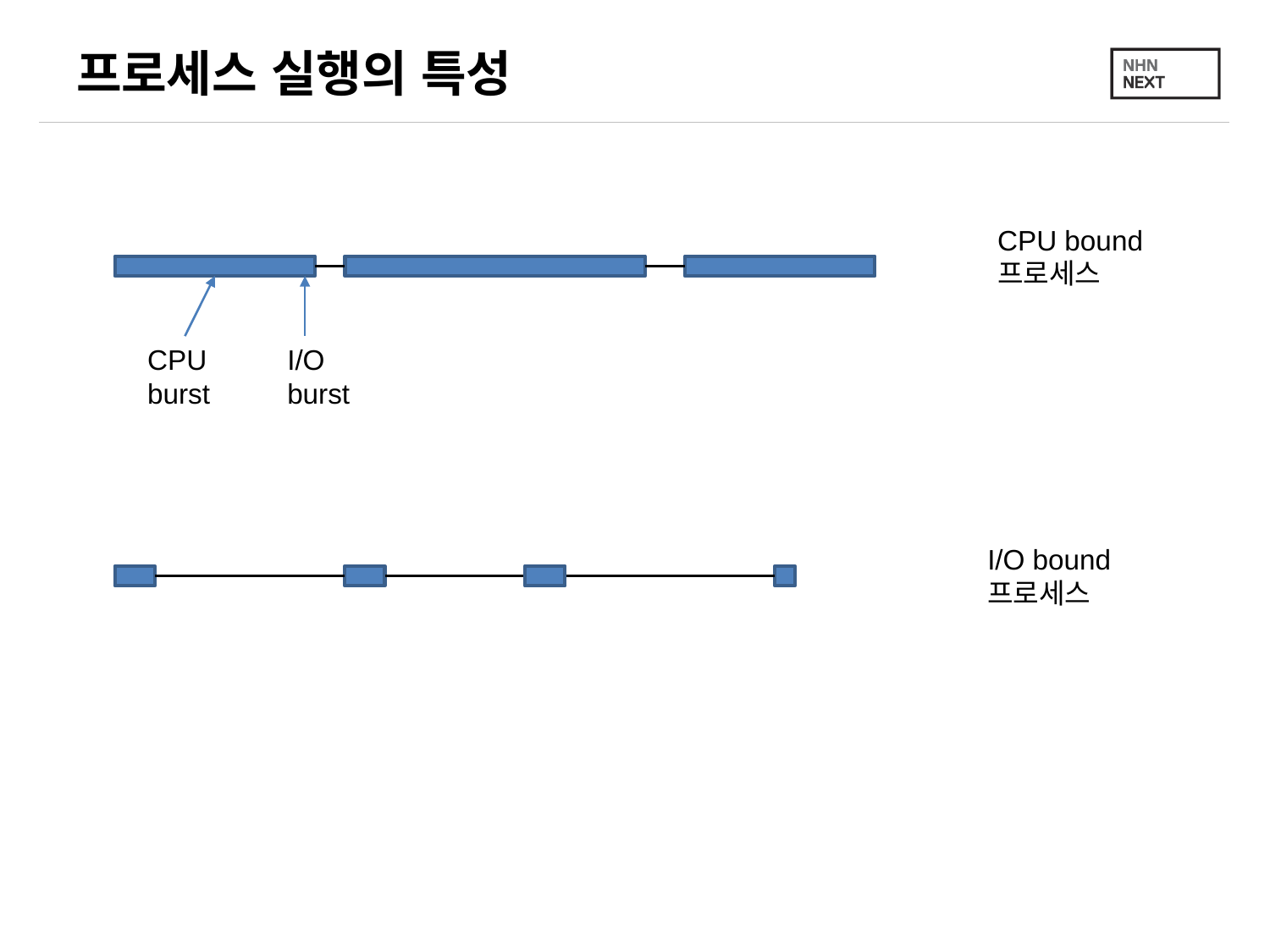

# 프로세스 실행의 특성
CPU bound 프로세스

CPU burst
I/O burst
I/O bound 프로세스